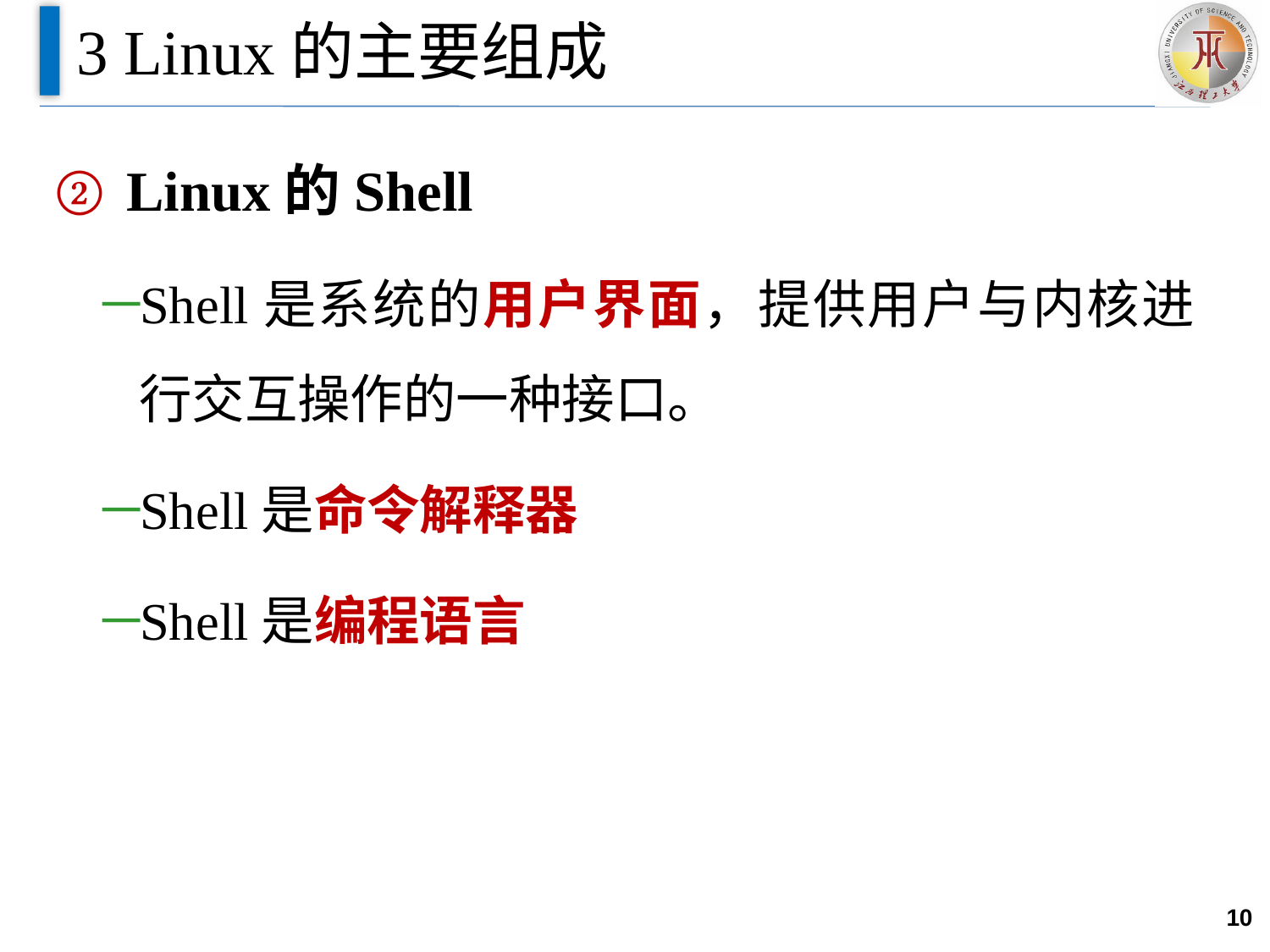

# 3 Linux的主要组成
Linux的Shell
Shell是系统的用户界面，提供用户与内核进行交互操作的一种接口。
Shell是命令解释器
Shell是编程语言

10